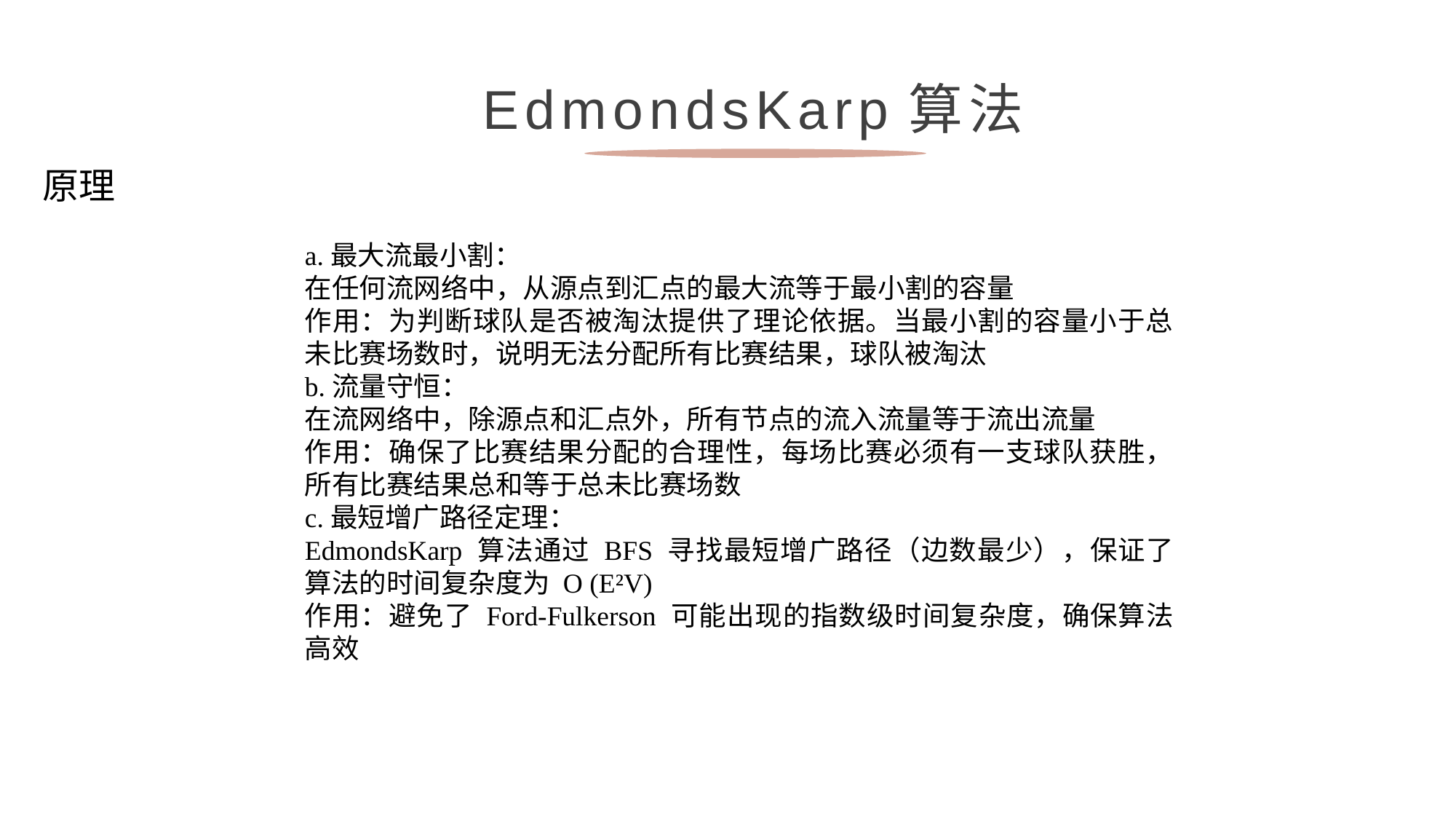

EdmondsKarp算法

原理
a.最大流最小割：
在任何流网络中，从源点到汇点的最大流等于最小割的容量
作用：为判断球队是否被淘汰提供了理论依据。当最小割的容量小于总未比赛场数时，说明无法分配所有比赛结果，球队被淘汰
b.流量守恒：
在流网络中，除源点和汇点外，所有节点的流入流量等于流出流量
作用：确保了比赛结果分配的合理性，每场比赛必须有一支球队获胜，所有比赛结果总和等于总未比赛场数
c.最短增广路径定理：
EdmondsKarp 算法通过 BFS 寻找最短增广路径（边数最少），保证了算法的时间复杂度为 O (E²V)
作用：避免了 Ford-Fulkerson 可能出现的指数级时间复杂度，确保算法高效